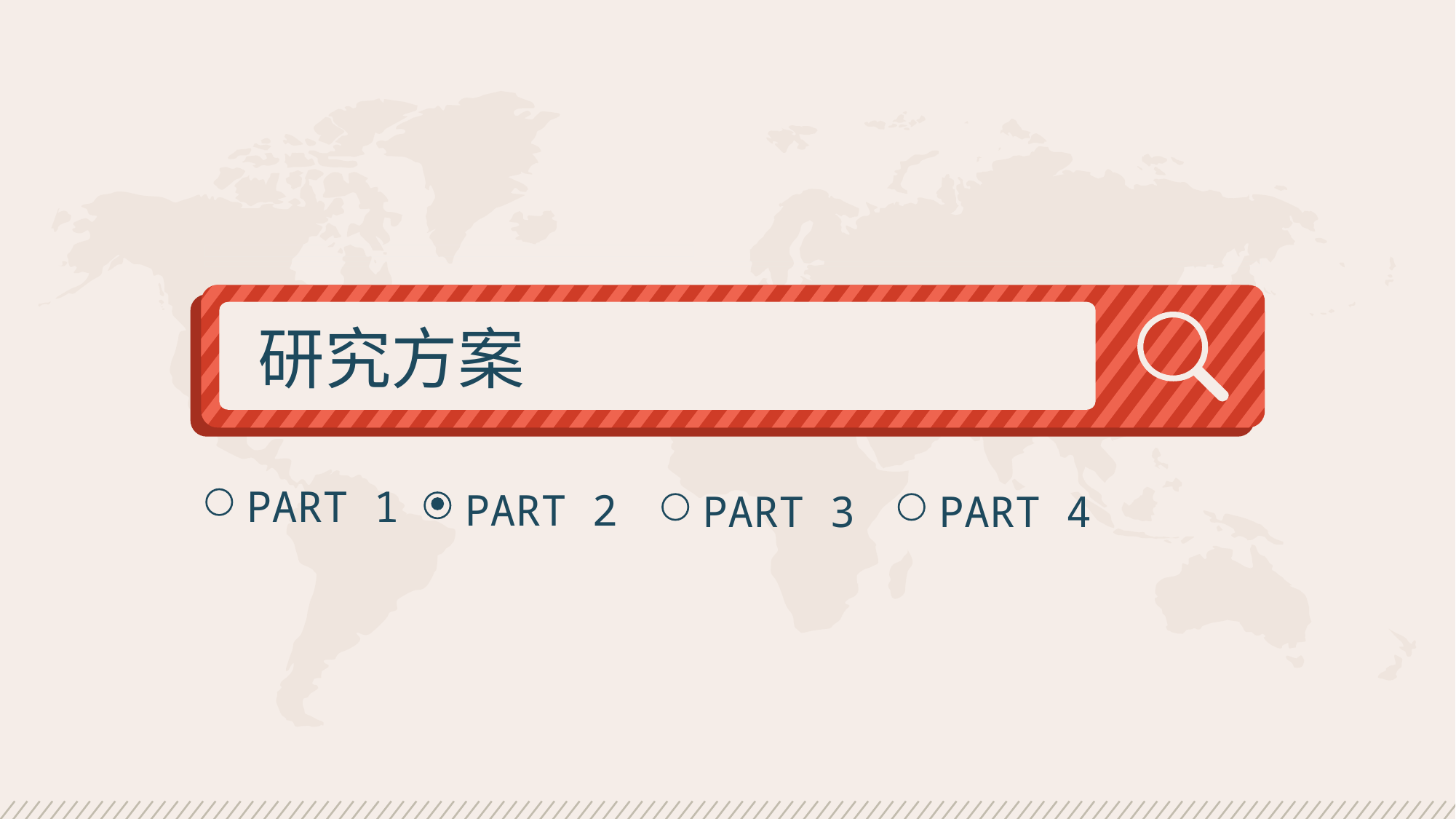

研究方案

PART 1

PART 2

PART 4

PART 3